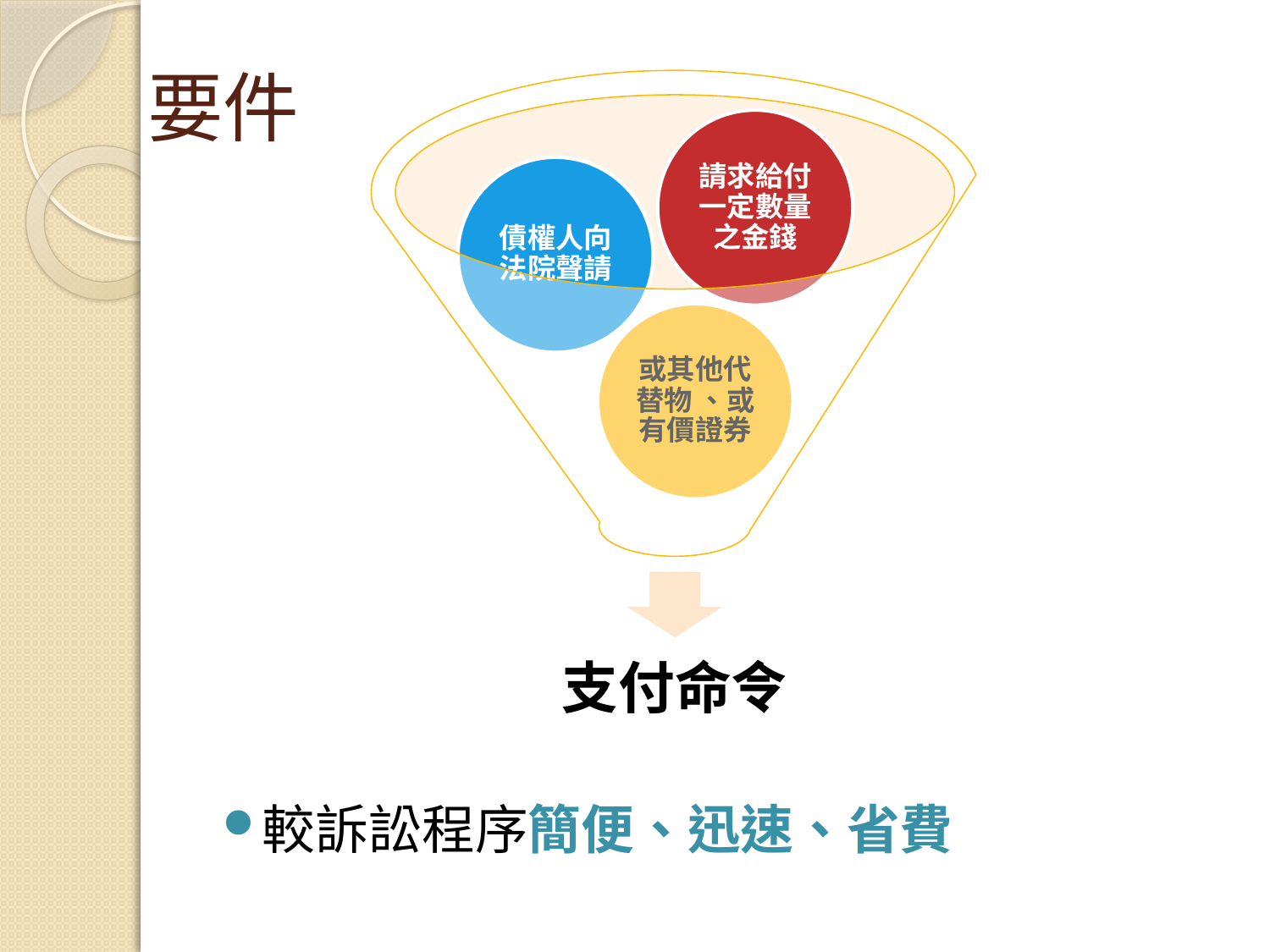

# 要件
支付命令
或其他代替物 、或有價證券
債權人向法院聲請
請求給付一定數量之金錢

較訴訟程序簡便、迅速、省費